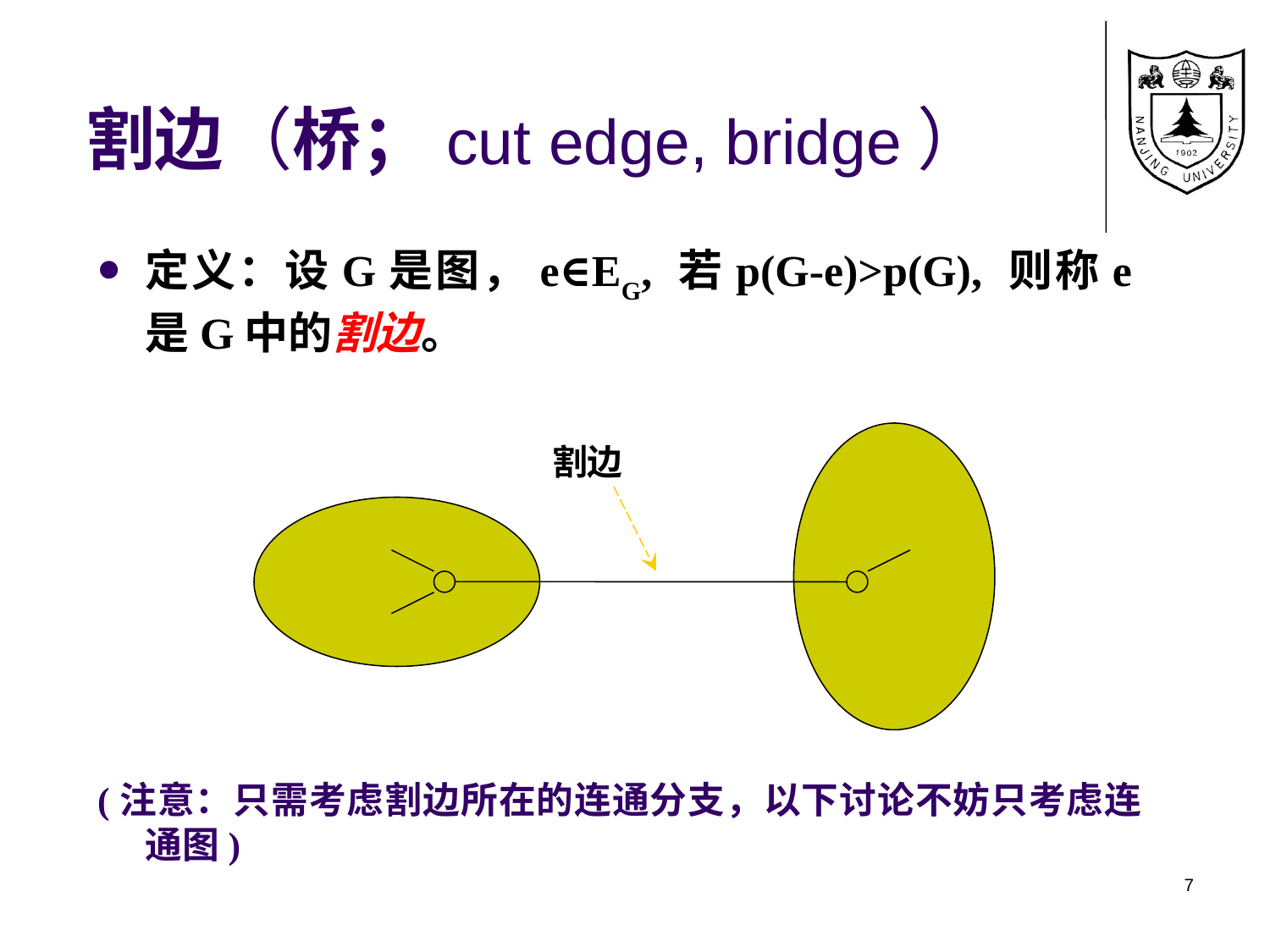

# 割边（桥；cut edge, bridge）
定义：设G是图，e∈EG, 若p(G-e)>p(G), 则称e是G中的割边。

(注意：只需考虑割边所在的连通分支，以下讨论不妨只考虑连通图)

割边

7